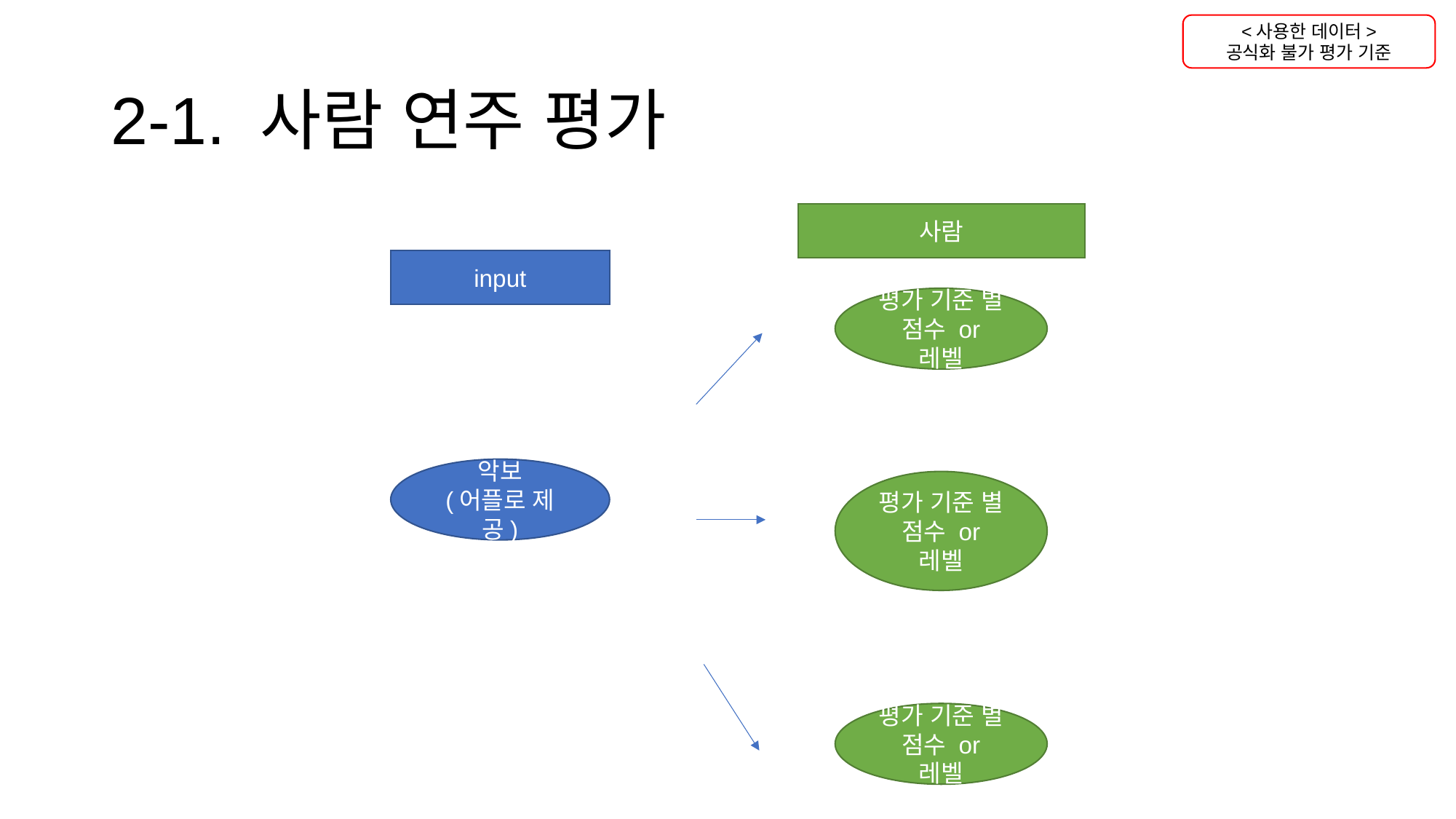

<사용한 데이터>
공식화 불가 평가 기준
# 2-1. 사람 연주 평가
사람
input
평가 기준 별 점수 or 레벨
악보
(어플로 제공)
평가 기준 별 점수 or 레벨
평가 기준 별 점수 or 레벨